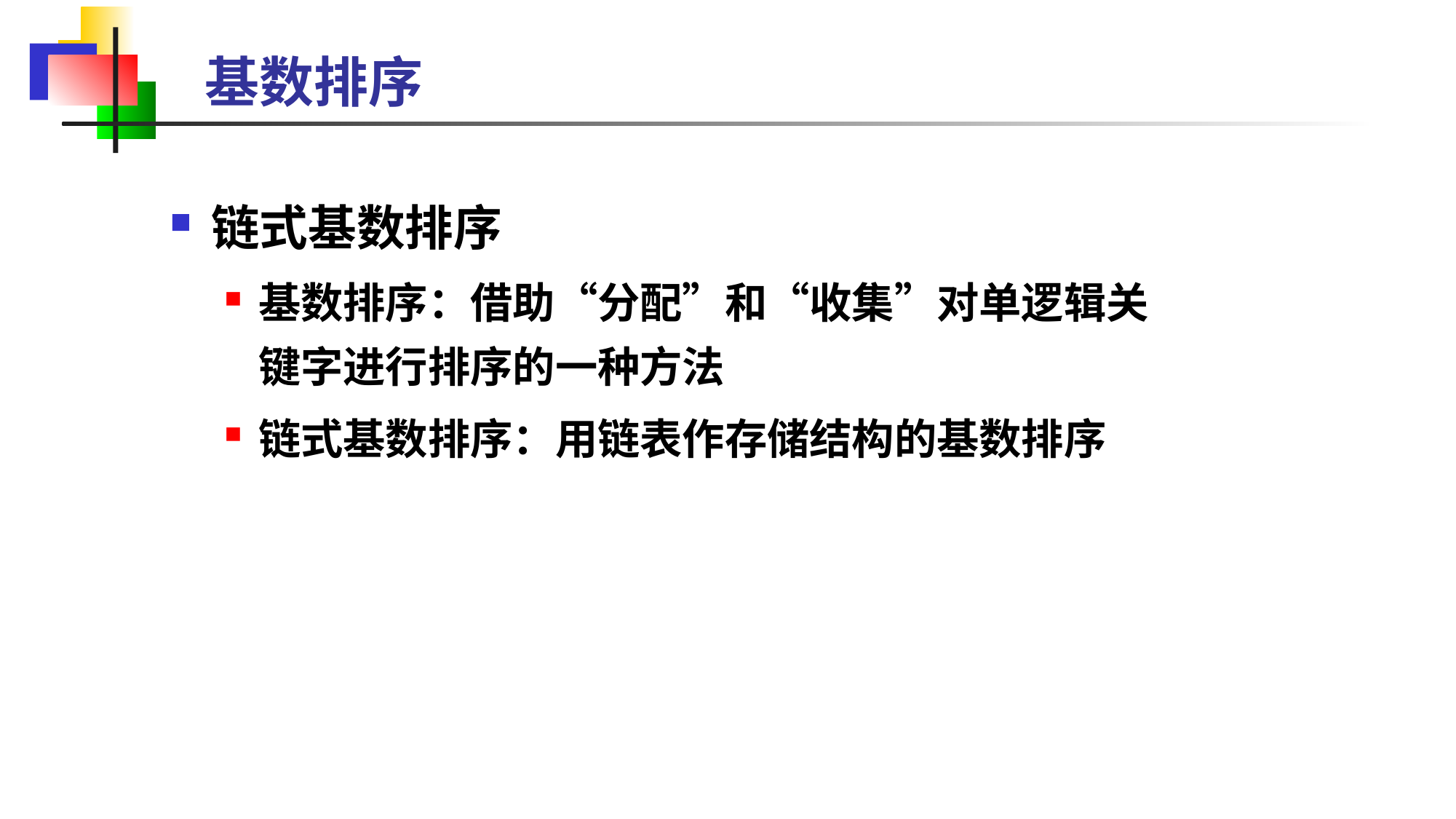

基数排序
链式基数排序
基数排序：借助“分配”和“收集”对单逻辑关键字进行排序的一种方法
链式基数排序：用链表作存储结构的基数排序